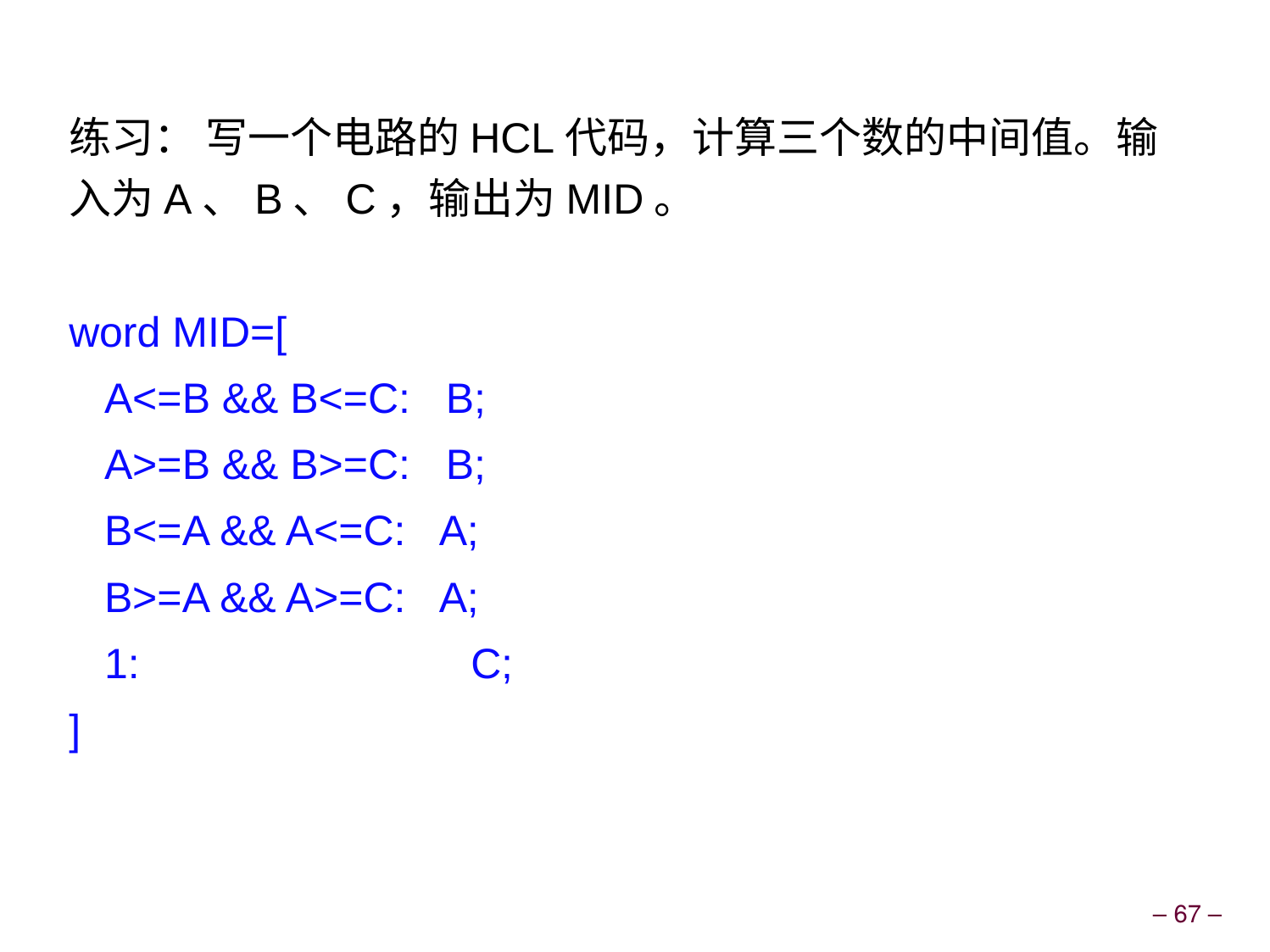

练习： 写一个电路的HCL代码，计算三个数的中间值。输入为A、B、C，输出为MID。

word MID=[
   A<=B && B<=C:   B;
   A>=B && B>=C:   B;
   B<=A && A<=C:   A;
   B>=A && A>=C:   A;
   1:                            C;
]